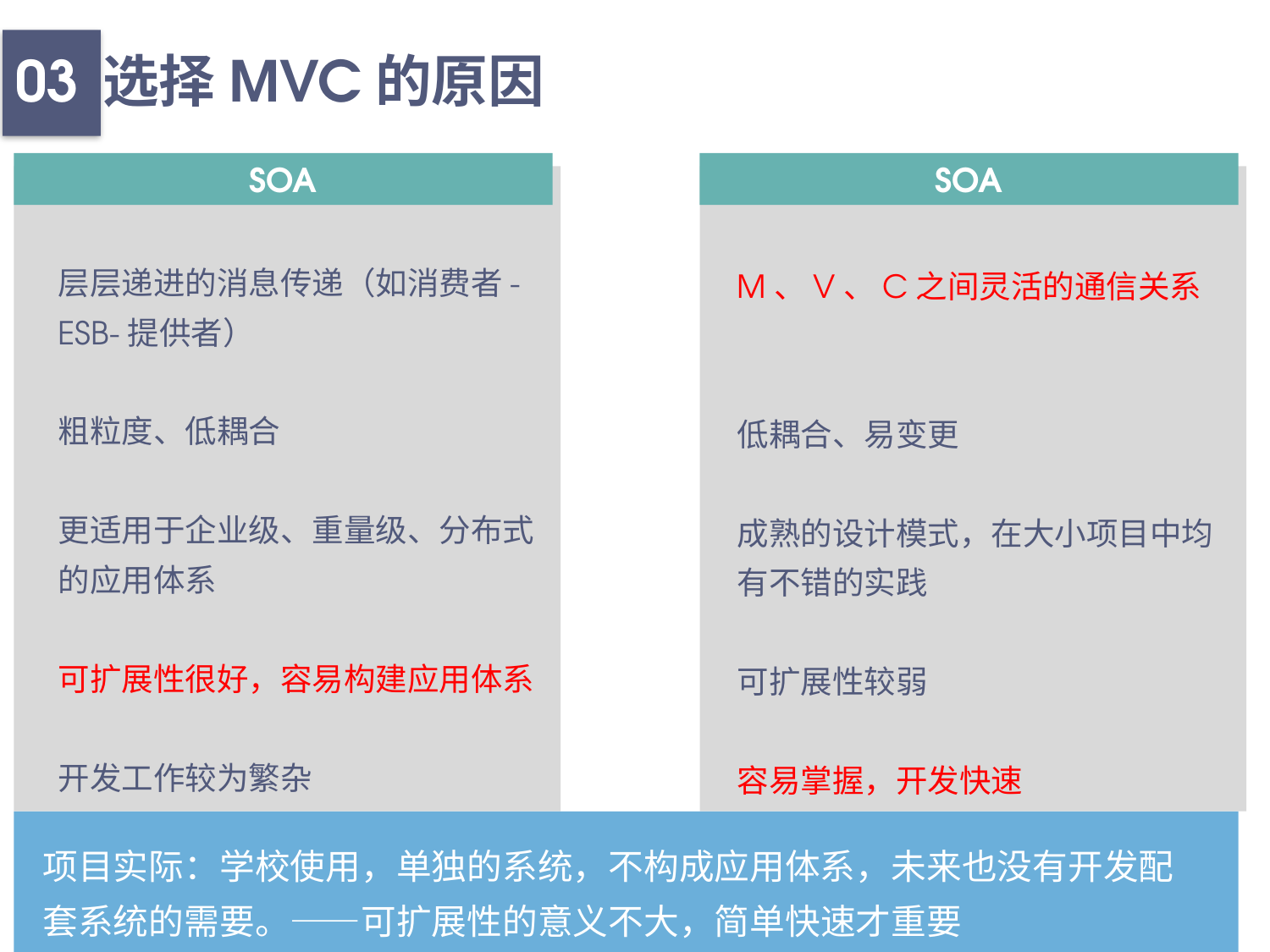

03
选择MVC的原因
SOA

SOA

层层递进的消息传递（如消费者-ESB-提供者）

粗粒度、低耦合

更适用于企业级、重量级、分布式的应用体系

可扩展性很好，容易构建应用体系

开发工作较为繁杂
M、V、C之间灵活的通信关系

低耦合、易变更

成熟的设计模式，在大小项目中均有不错的实践

可扩展性较弱

容易掌握，开发快速

项目实际：学校使用，单独的系统，不构成应用体系，未来也没有开发配套系统的需要。——可扩展性的意义不大，简单快速才重要